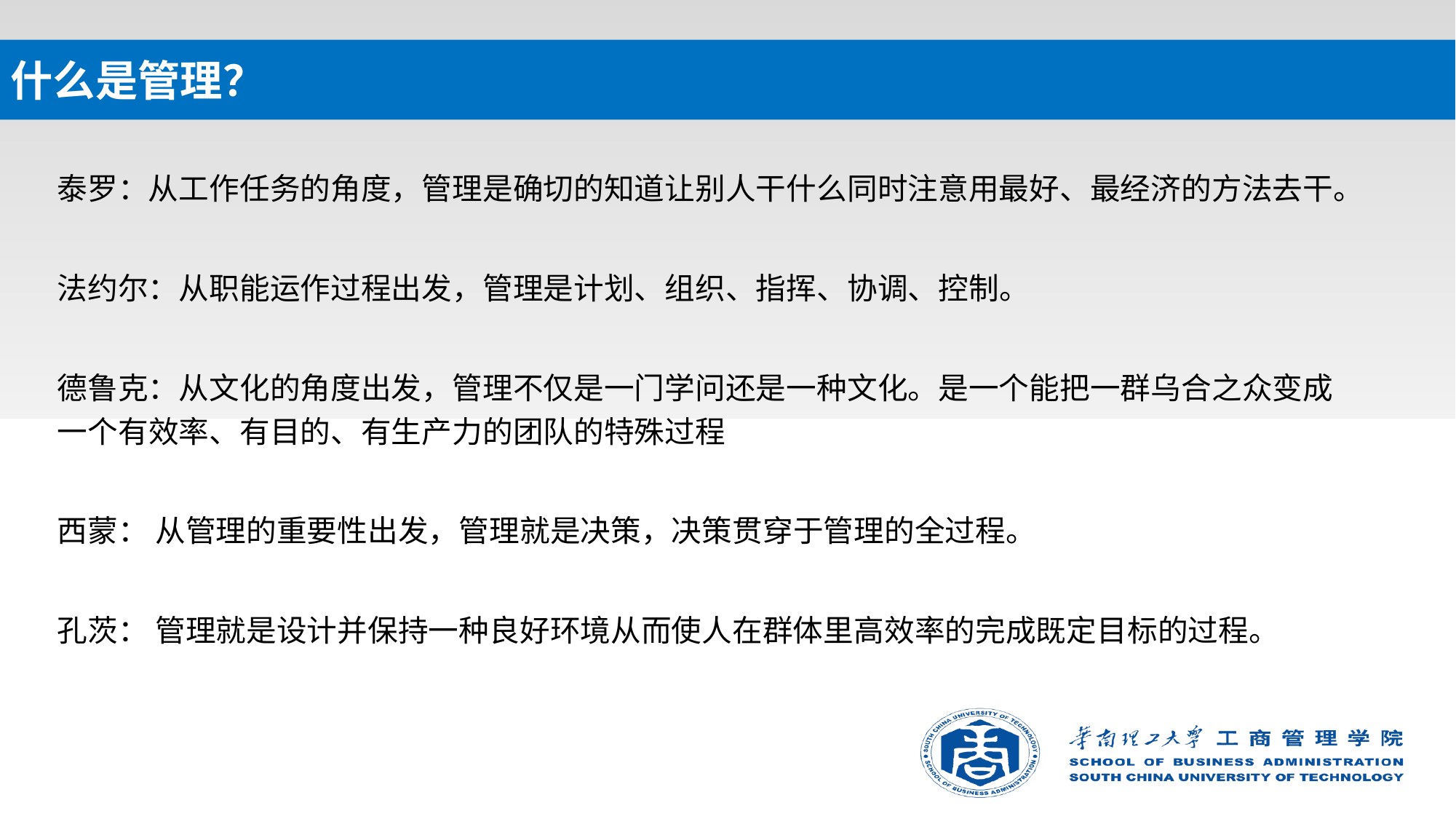

# 什么是管理？
泰罗：从工作任务的角度，管理是确切的知道让别人干什么同时注意用最好、最经济的方法去干。

法约尔：从职能运作过程出发，管理是计划、组织、指挥、协调、控制。

德鲁克：从文化的角度出发，管理不仅是一门学问还是一种文化。是一个能把一群乌合之众变成一个有效率、有目的、有生产力的团队的特殊过程

西蒙： 从管理的重要性出发，管理就是决策，决策贯穿于管理的全过程。

孔茨： 管理就是设计并保持一种良好环境从而使人在群体里高效率的完成既定目标的过程。